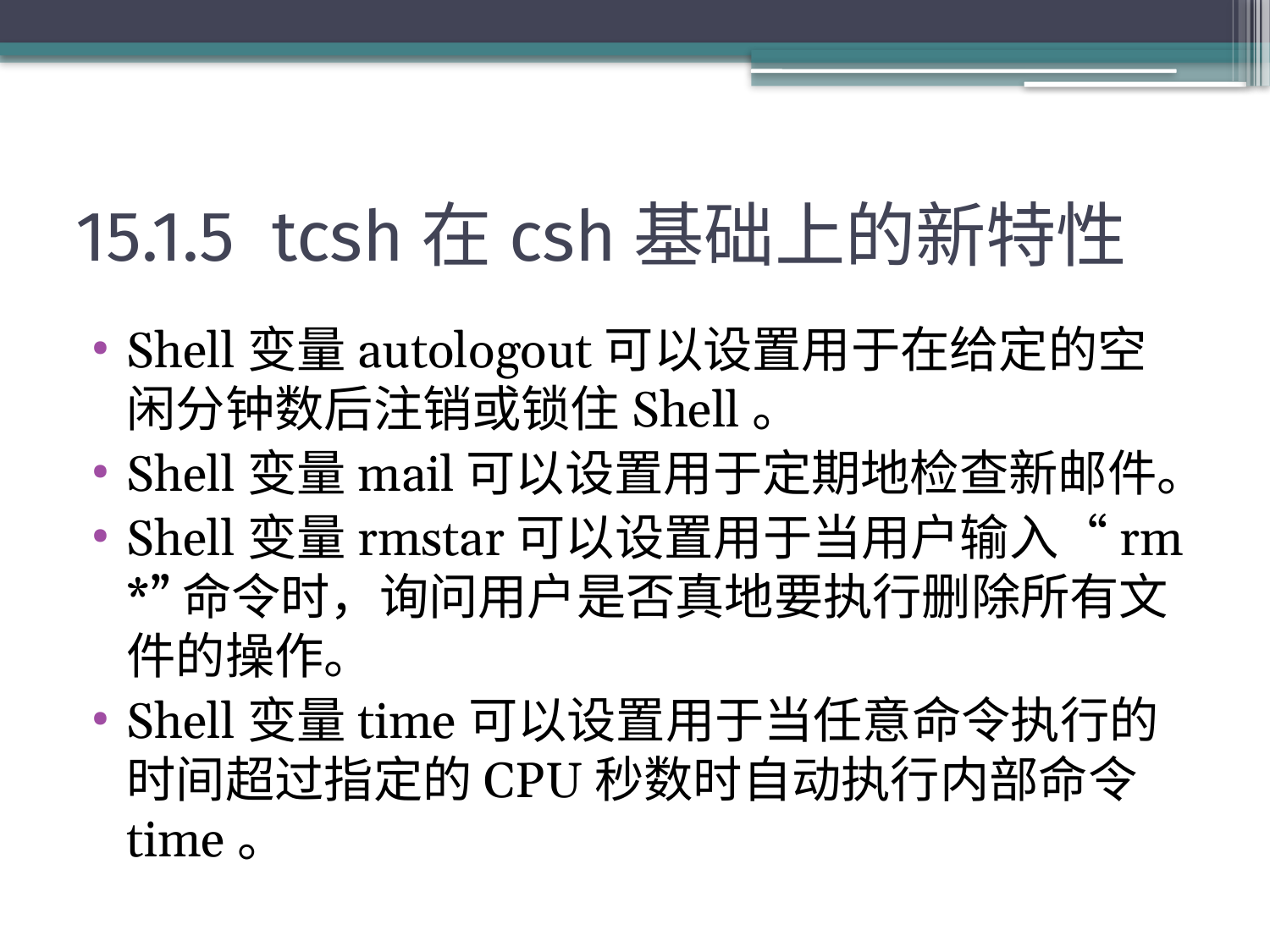

# 15.1.5  tcsh在csh基础上的新特性
Shell变量autologout可以设置用于在给定的空闲分钟数后注销或锁住Shell。
Shell变量mail可以设置用于定期地检查新邮件。
Shell变量rmstar可以设置用于当用户输入“rm *”命令时，询问用户是否真地要执行删除所有文件的操作。
Shell变量time可以设置用于当任意命令执行的时间超过指定的CPU秒数时自动执行内部命令time。